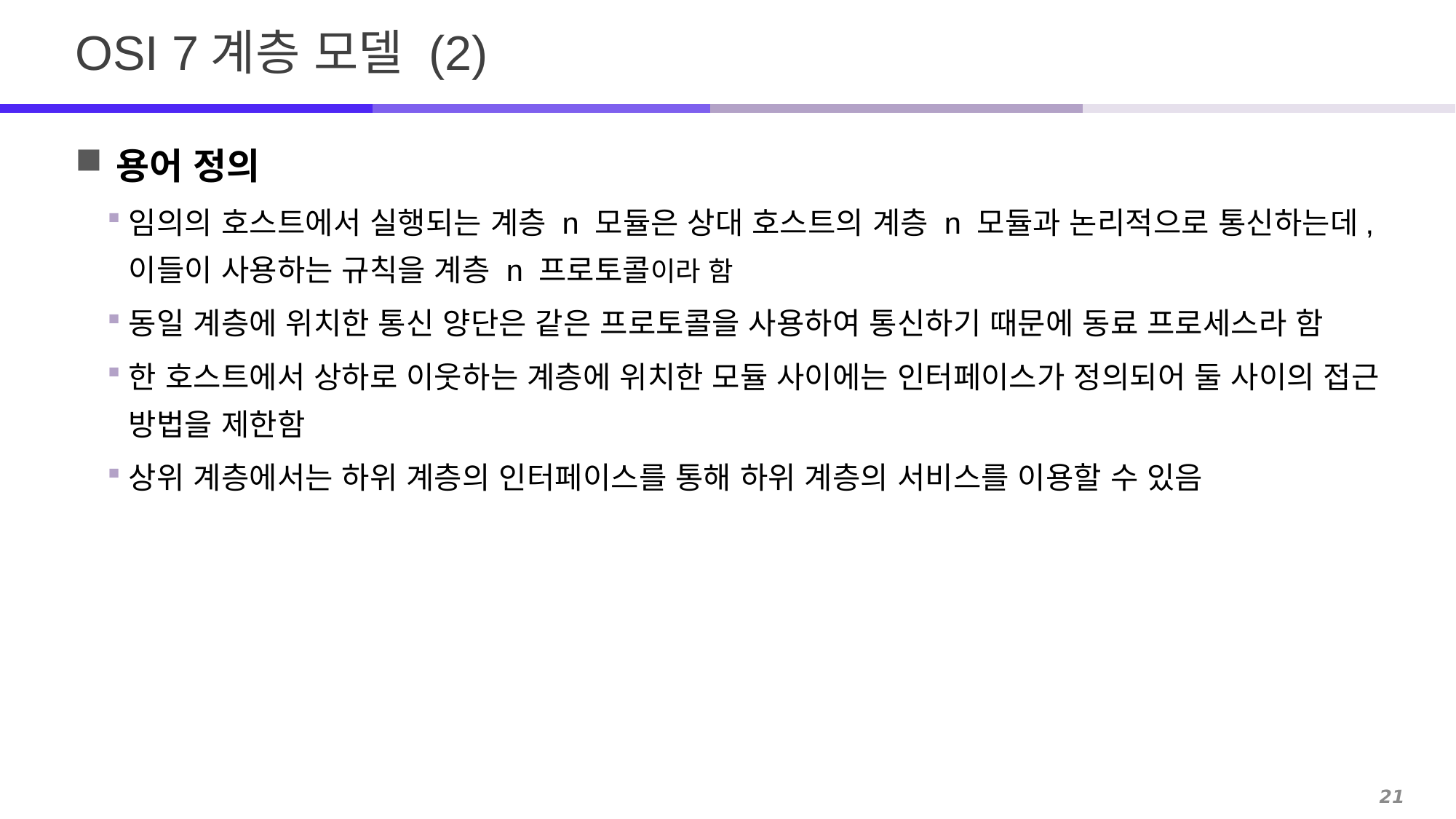

# OSI 7계층 모델 (2)
용어 정의
임의의 호스트에서 실행되는 계층 n 모듈은 상대 호스트의 계층 n 모듈과 논리적으로 통신하는데, 이들이 사용하는 규칙을 계층 n 프로토콜이라 함
동일 계층에 위치한 통신 양단은 같은 프로토콜을 사용하여 통신하기 때문에 동료 프로세스라 함
한 호스트에서 상하로 이웃하는 계층에 위치한 모듈 사이에는 인터페이스가 정의되어 둘 사이의 접근 방법을 제한함
상위 계층에서는 하위 계층의 인터페이스를 통해 하위 계층의 서비스를 이용할 수 있음